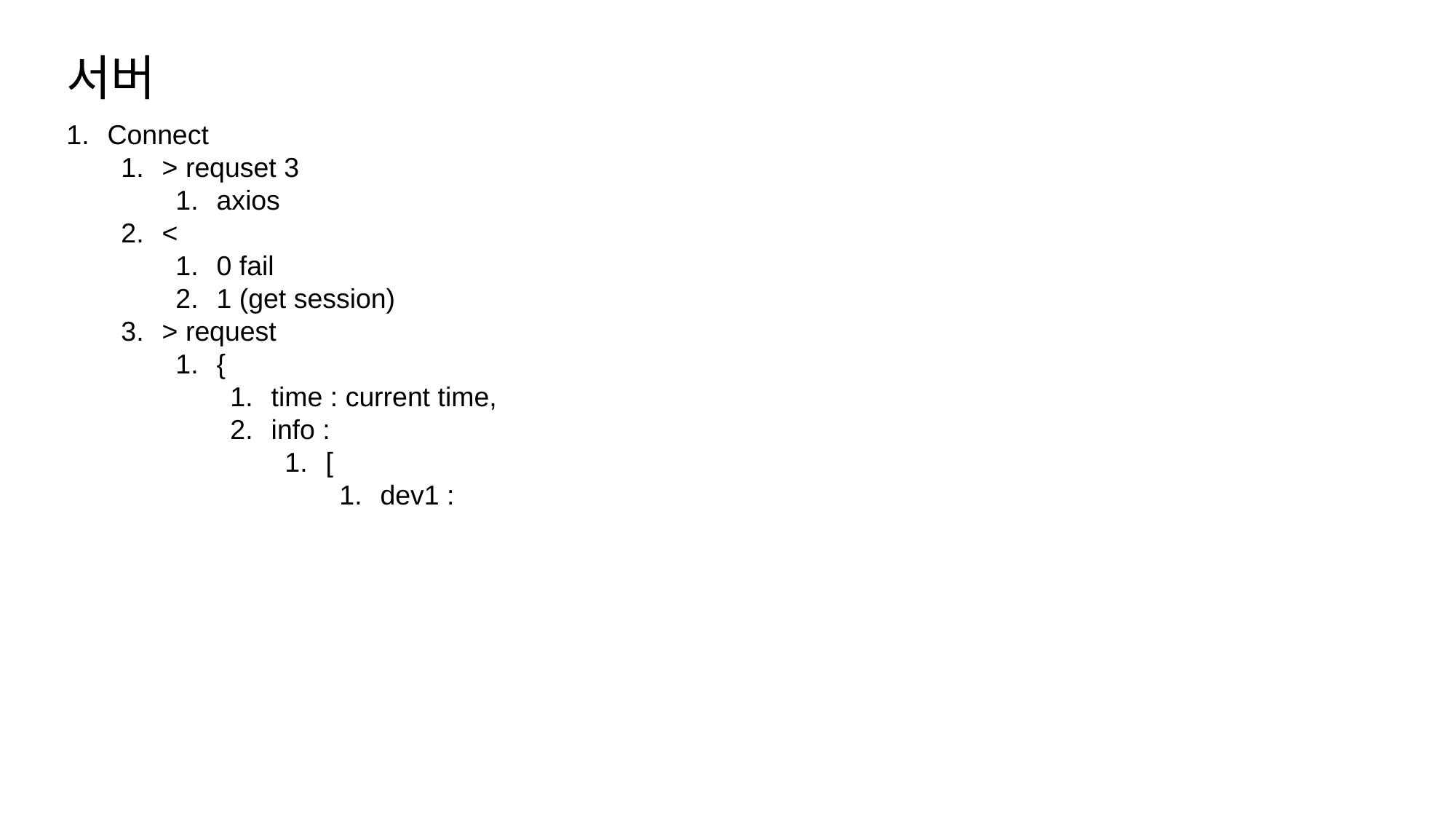

서버
Connect
> requset 3
axios
<
0 fail
1 (get session)
> request
{
time : current time,
info :
[
dev1 :